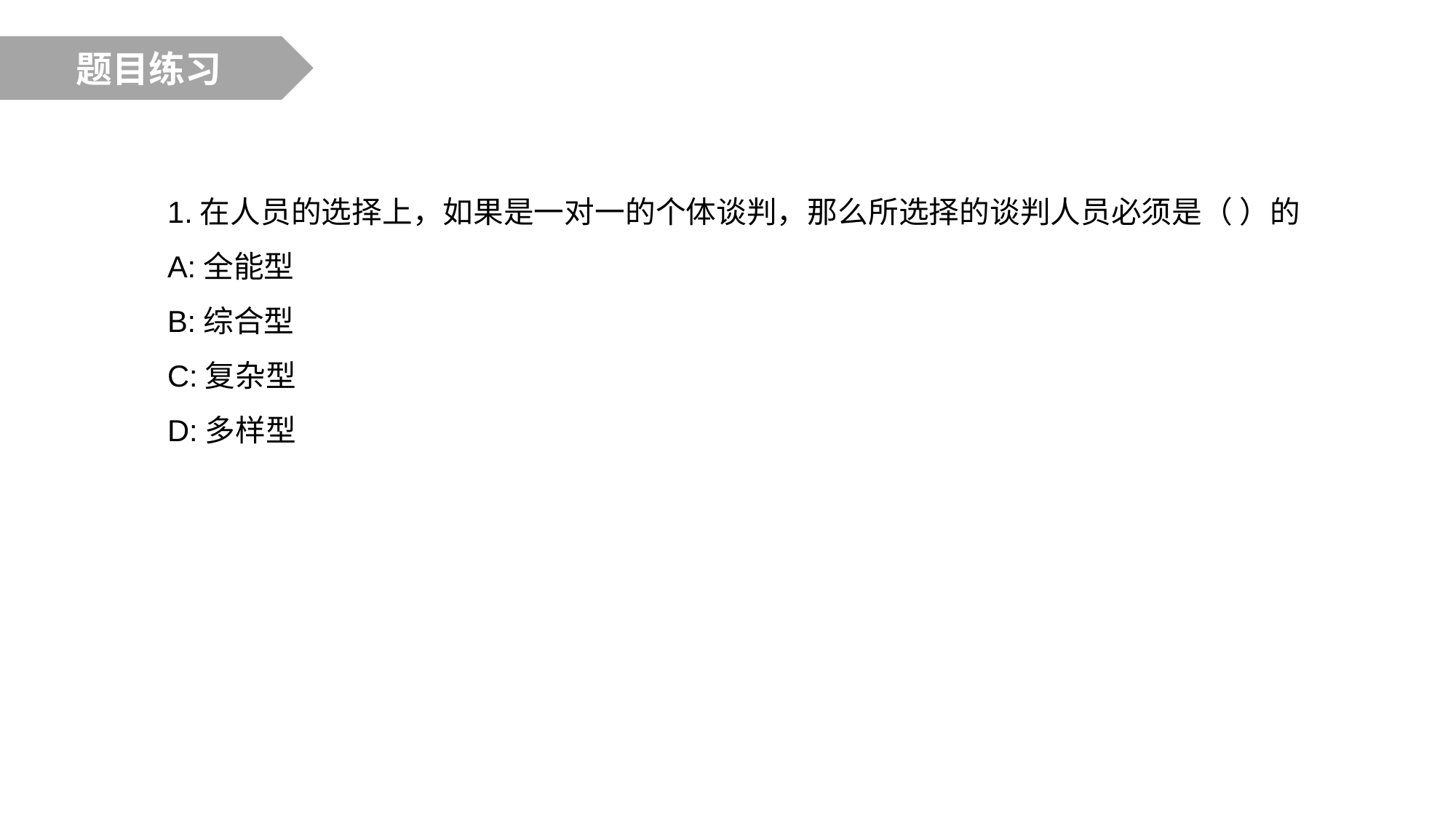

题目练习
1.在人员的选择上，如果是一对一的个体谈判，那么所选择的谈判人员必须是（ ）的
A:全能型
B:综合型
C:复杂型
D:多样型